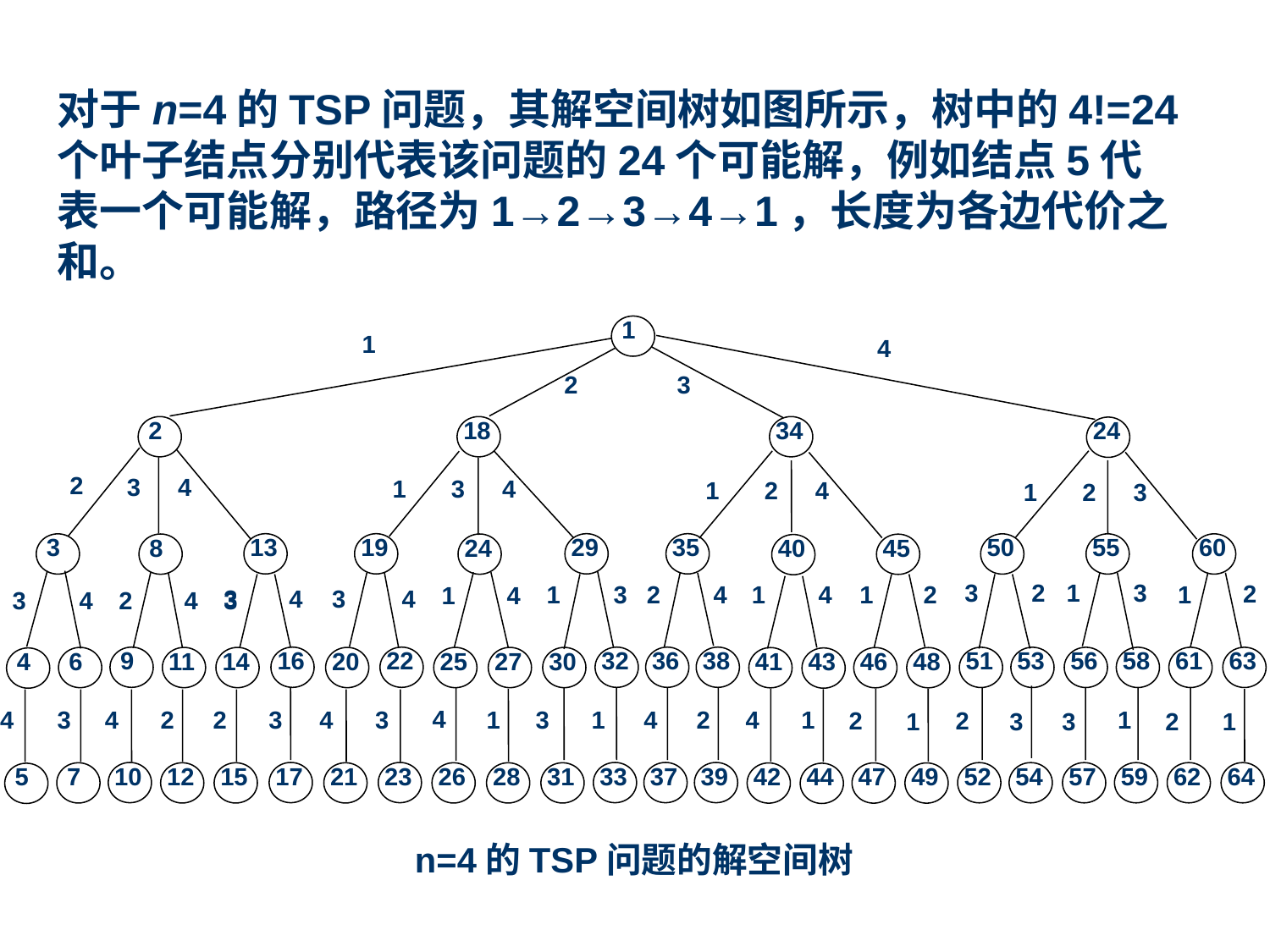

对于n=4的TSP问题，其解空间树如图所示，树中的4!=24个叶子结点分别代表该问题的24个可能解，例如结点5代表一个可能解，路径为1→2→3→4→1，长度为各边代价之和。
1

1

4

2
3
2
18
34
24

2
3
4
3
1
4
2
1
4
2
1
3
13
19
29
35
3
50
55
60
8
24
45
40

3
1
2
3
2
3
4
4
2
1
1
2
1
1
4
1
4

4
3
3
4
4
2
3
3
9
16
22
32
36
38
51
53
56
58
61
63
6
11
14
20
25
27
30
41
46
48
4
43

4
4
3
4
1
4
3
2
1
4
2
4
2
3
1
1
3
2
2
1
3
3
2
1
10
17
23
33
37
39
52
54
57
59
62
64
7
12
15
21
26
28
31
42
47
49
5
44
n=4的TSP问题的解空间树